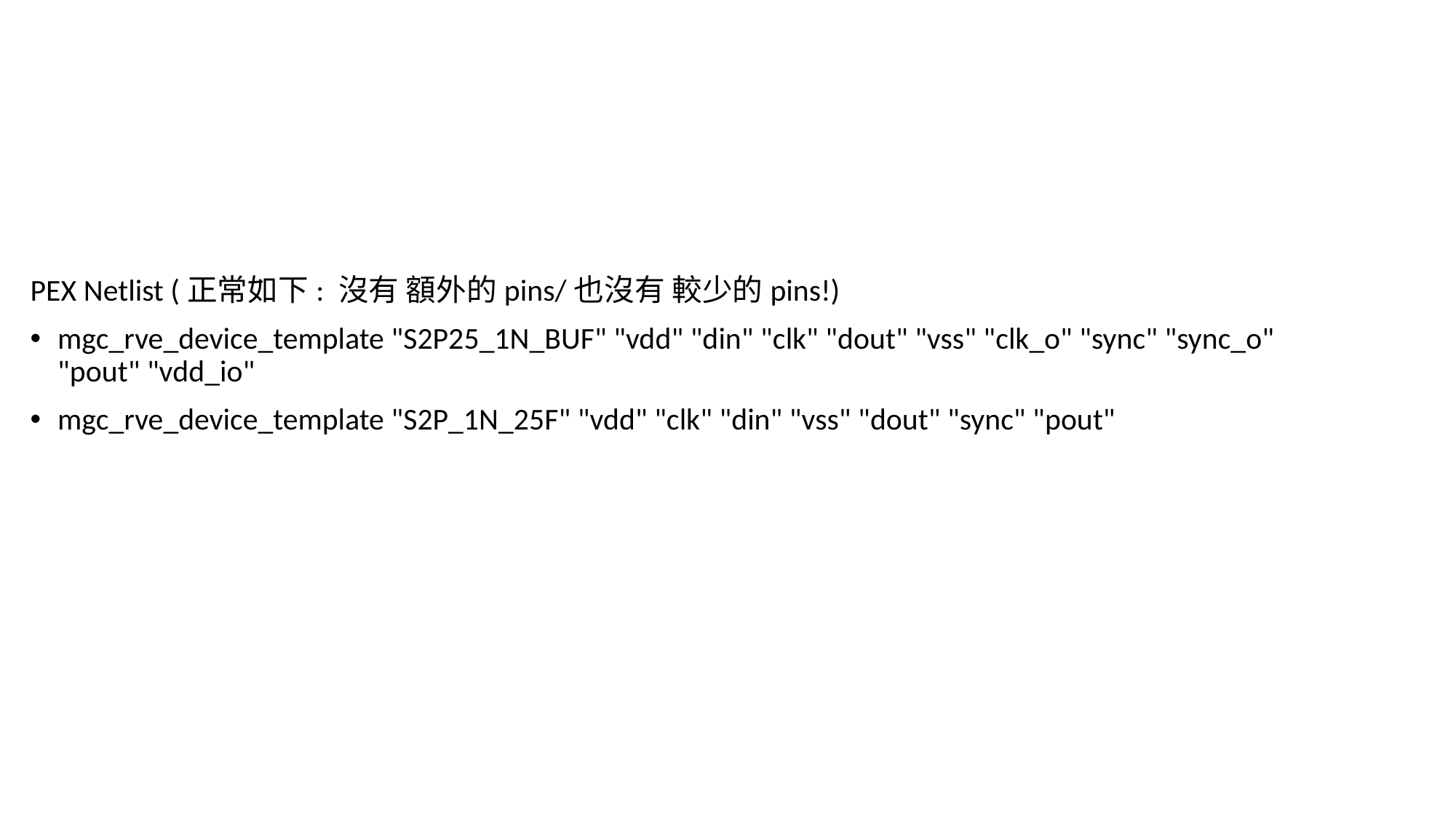

#

PEX Netlist (正常如下: 沒有 額外的pins/也沒有 較少的pins!)
mgc_rve_device_template "S2P25_1N_BUF" "vdd" "din" "clk" "dout" "vss" "clk_o" "sync" "sync_o" "pout" "vdd_io"
mgc_rve_device_template "S2P_1N_25F" "vdd" "clk" "din" "vss" "dout" "sync" "pout"